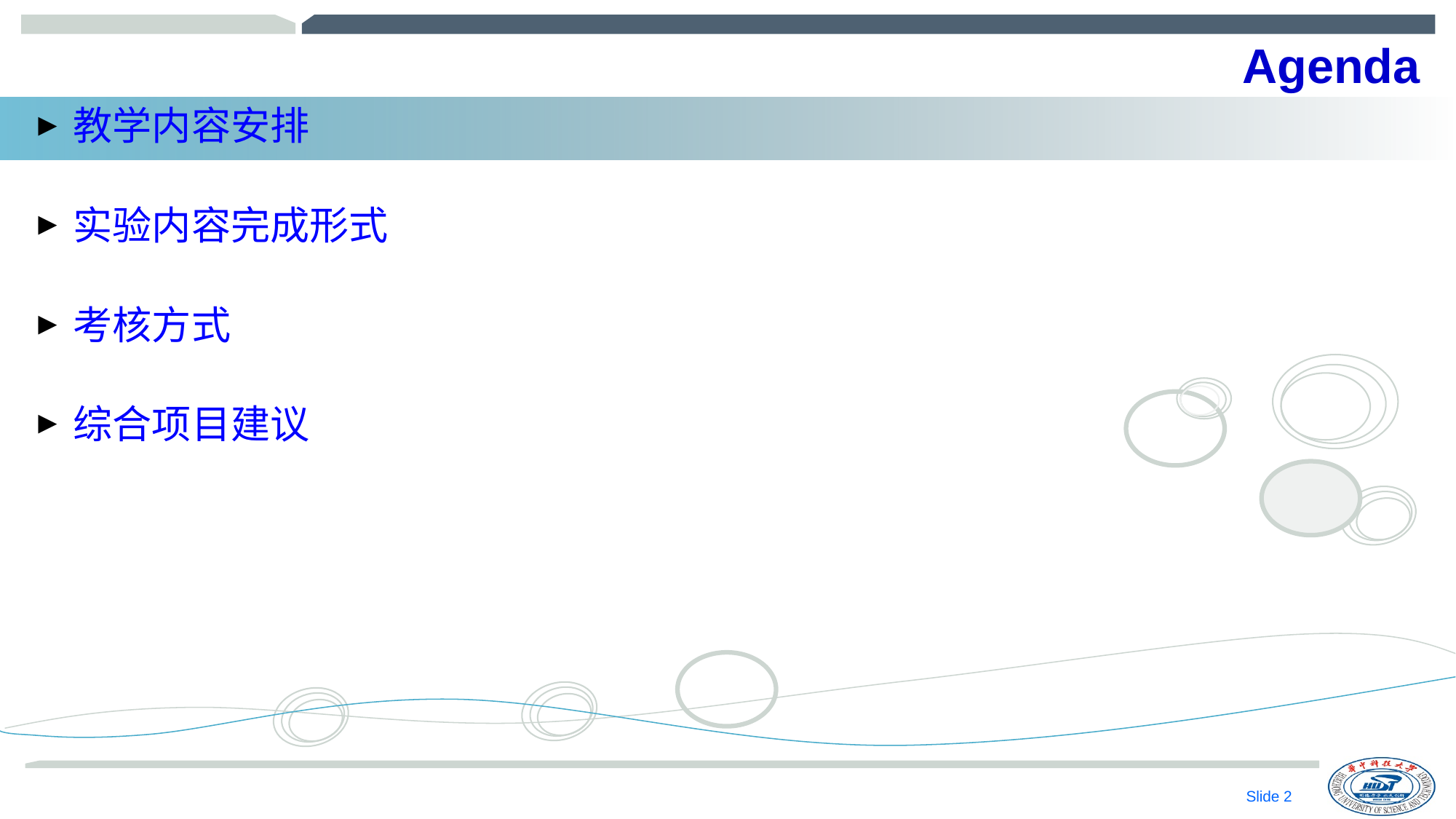

# Agenda
教学内容安排

实验内容完成形式

考核方式

综合项目建议

Slide 2